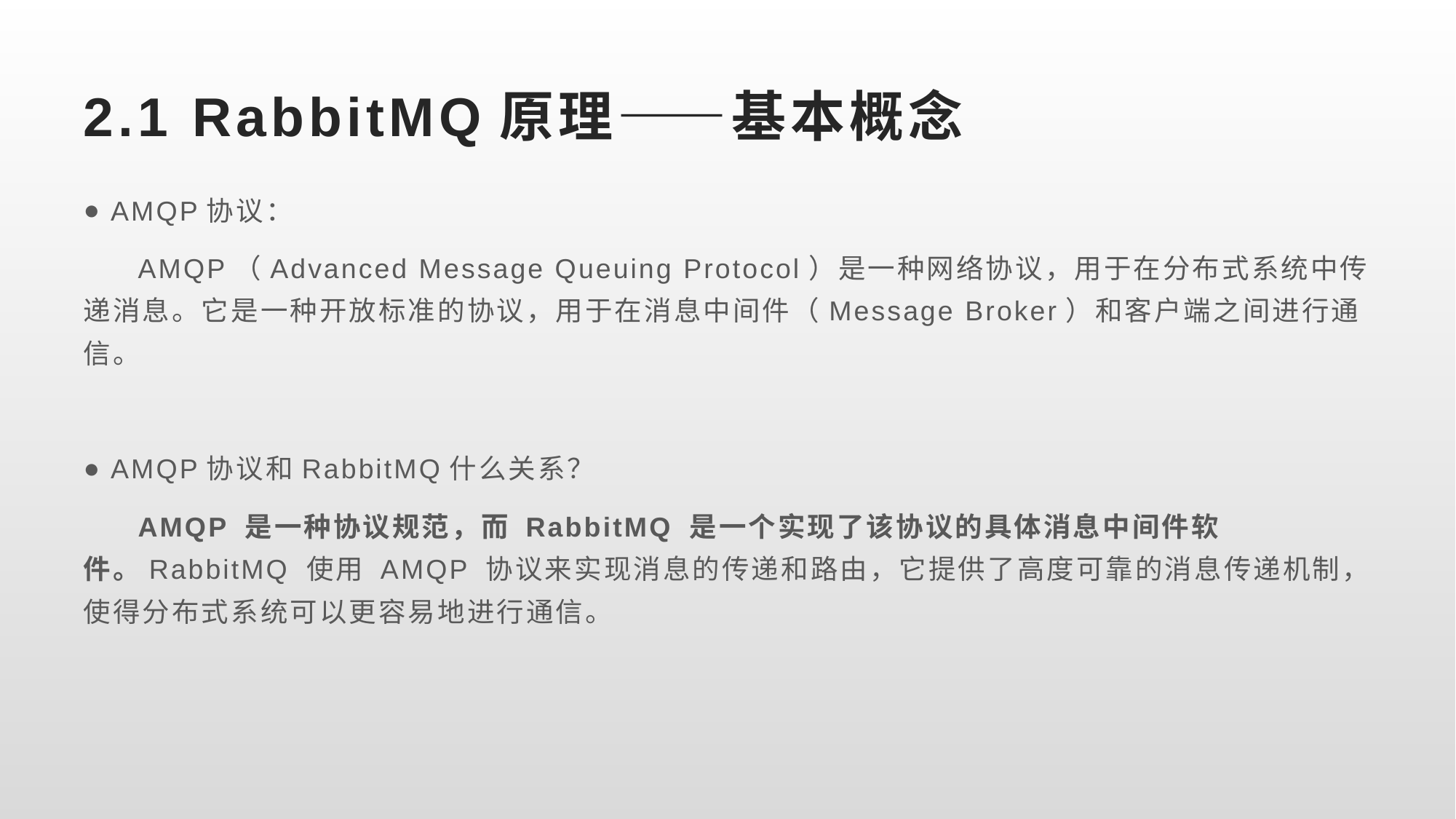

# 2.1 RabbitMQ原理——基本概念
AMQP协议：
AMQP（Advanced Message Queuing Protocol）是一种网络协议，用于在分布式系统中传递消息。它是一种开放标准的协议，用于在消息中间件（Message Broker）和客户端之间进行通信。

AMQP协议和RabbitMQ什么关系？
AMQP 是一种协议规范，而 RabbitMQ 是一个实现了该协议的具体消息中间件软件。RabbitMQ 使用 AMQP 协议来实现消息的传递和路由，它提供了高度可靠的消息传递机制，使得分布式系统可以更容易地进行通信。